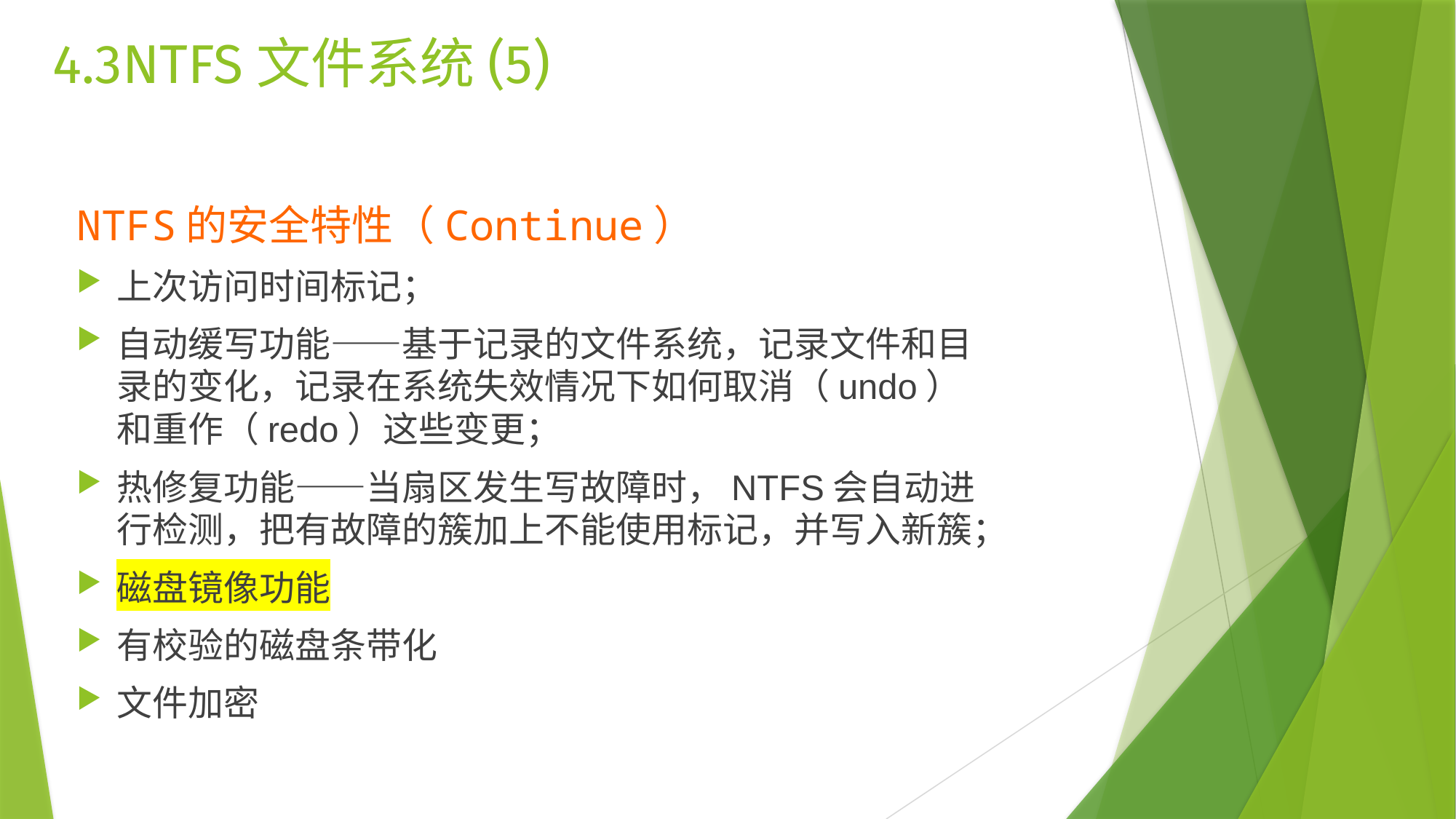

4.3NTFS文件系统(5)
NTFS的安全特性（Continue）
上次访问时间标记；
自动缓写功能——基于记录的文件系统，记录文件和目录的变化，记录在系统失效情况下如何取消（undo）和重作（redo）这些变更；
热修复功能——当扇区发生写故障时，NTFS会自动进行检测，把有故障的簇加上不能使用标记，并写入新簇；
磁盘镜像功能
有校验的磁盘条带化
文件加密